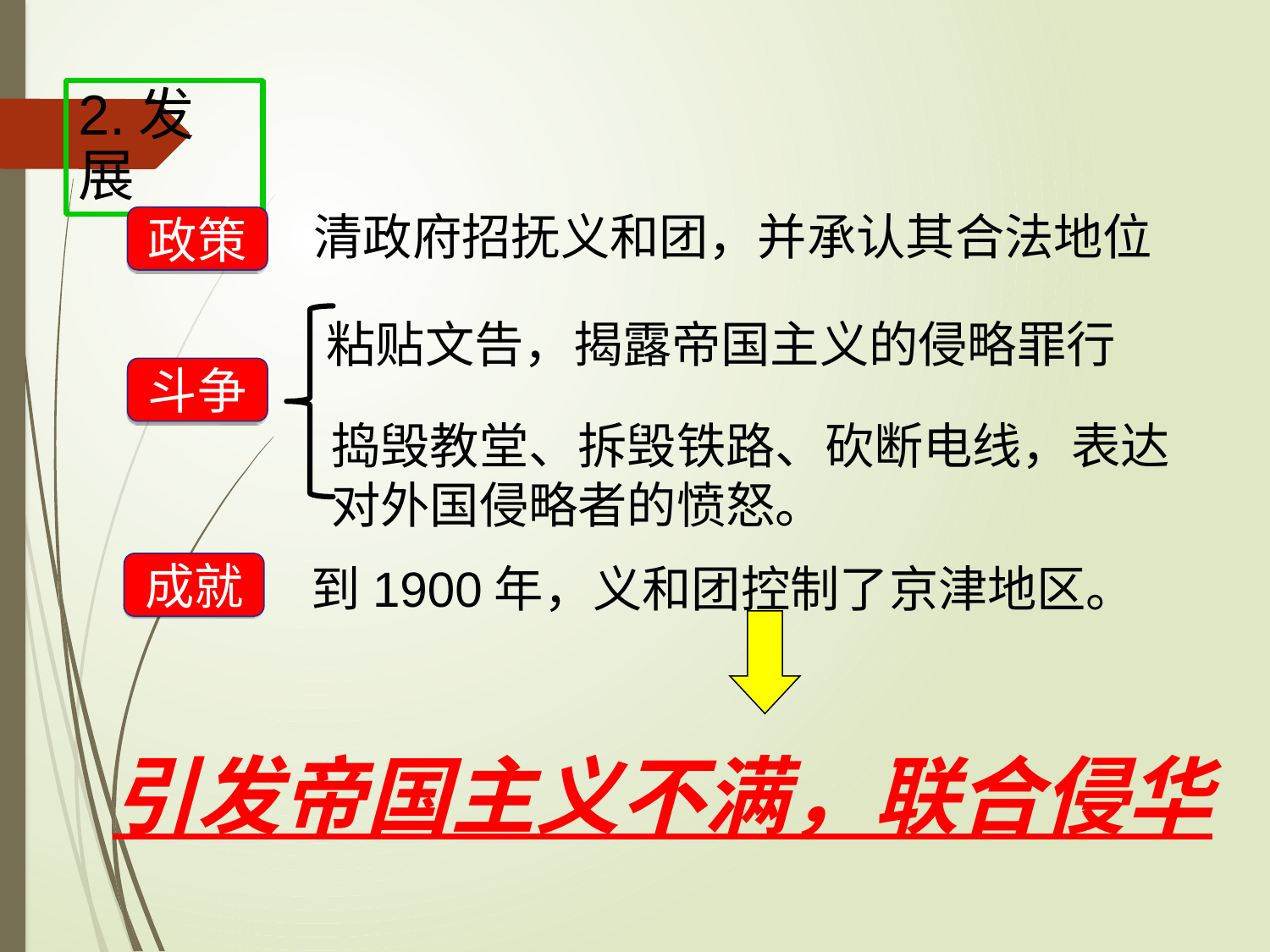

2.发展
清政府招抚义和团，并承认其合法地位
政策

粘贴文告，揭露帝国主义的侵略罪行
斗争
捣毁教堂、拆毁铁路、砍断电线，表达对外国侵略者的愤怒。
到1900年，义和团控制了京津地区。
成就

引发帝国主义不满，联合侵华